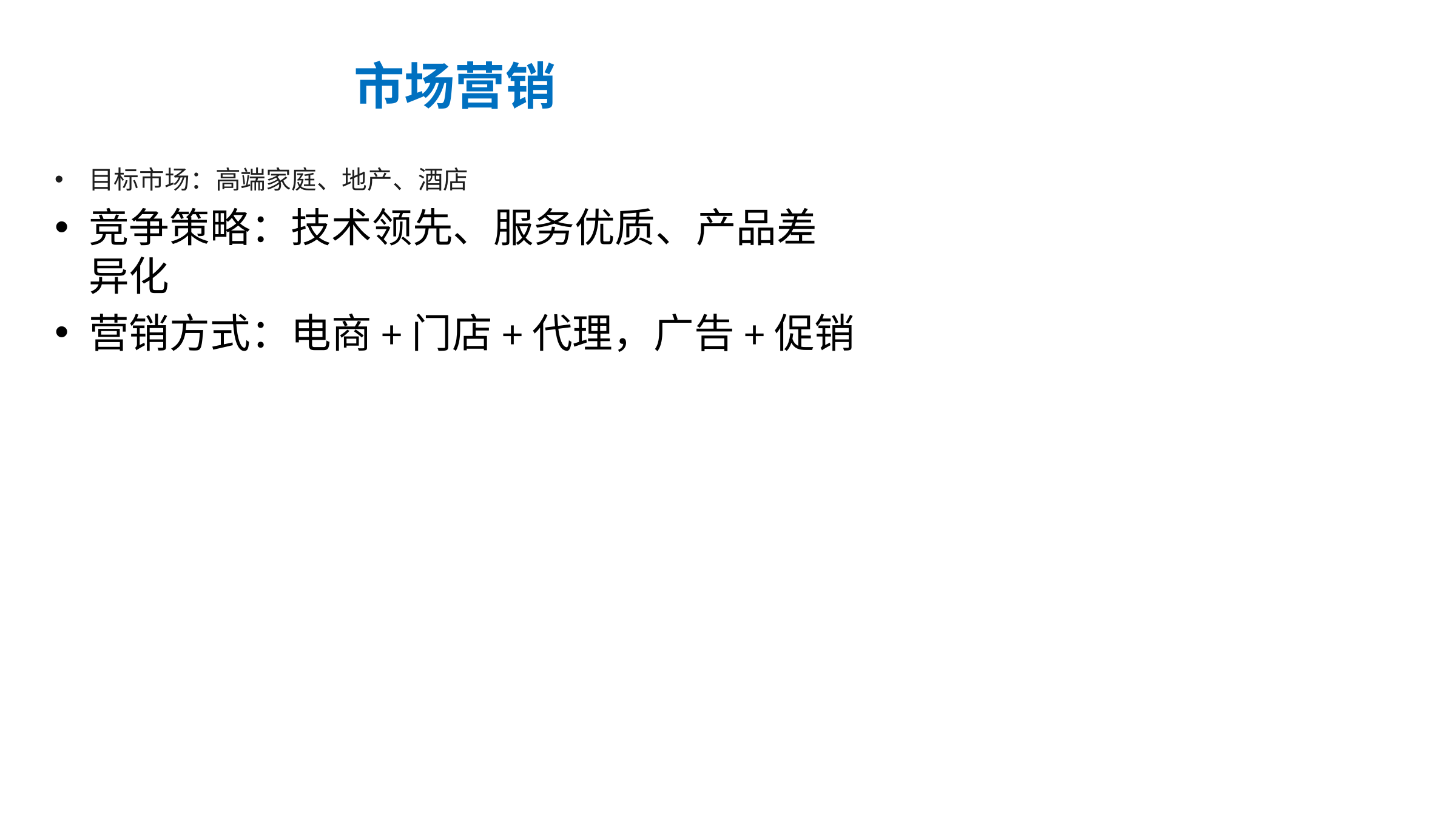

# 市场营销
目标市场：高端家庭、地产、酒店
竞争策略：技术领先、服务优质、产品差异化
营销方式：电商+门店+代理，广告+促销